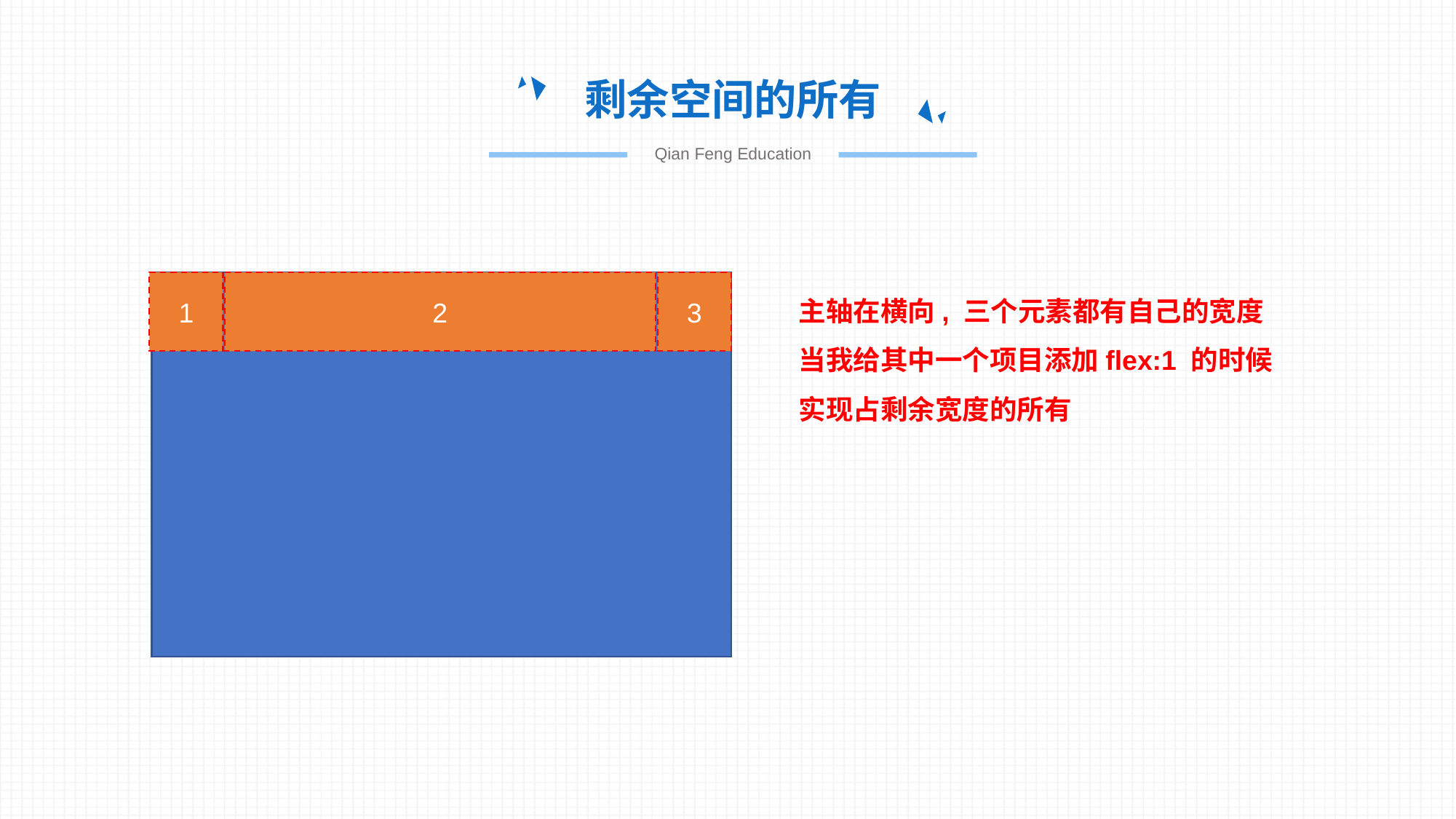

剩余空间的所有

Qian Feng Education

主轴在横向, 三个元素都有自己的宽度
当我给其中一个项目添加flex:1 的时候
实现占剩余宽度的所有
1
2
3